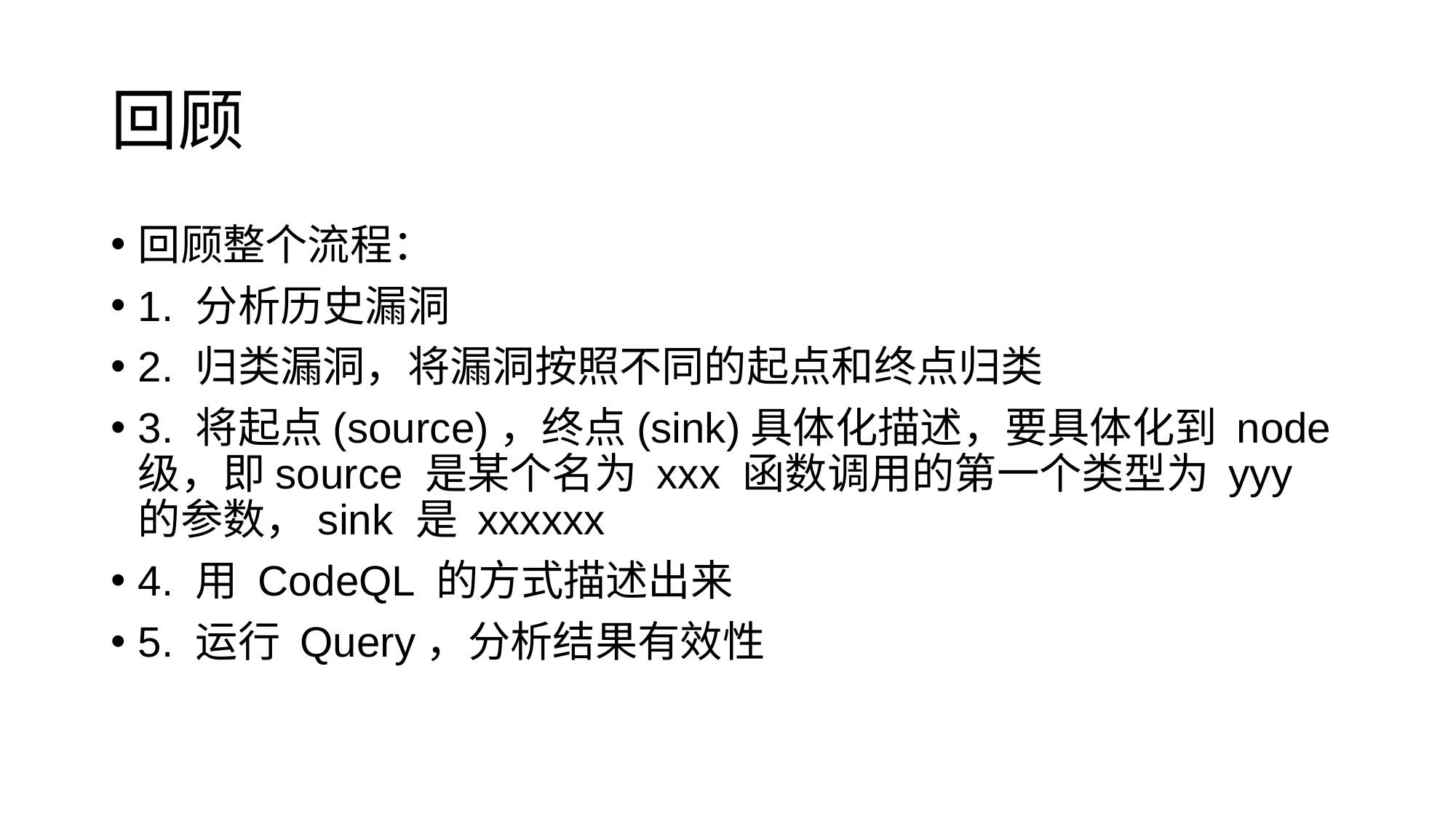

# 回顾
回顾整个流程：
1. 分析历史漏洞
2. 归类漏洞，将漏洞按照不同的起点和终点归类
3. 将起点(source)，终点(sink)具体化描述，要具体化到 node 级，即source 是某个名为 xxx 函数调用的第一个类型为 yyy 的参数，sink 是 xxxxxx
4. 用 CodeQL 的方式描述出来
5. 运行 Query，分析结果有效性